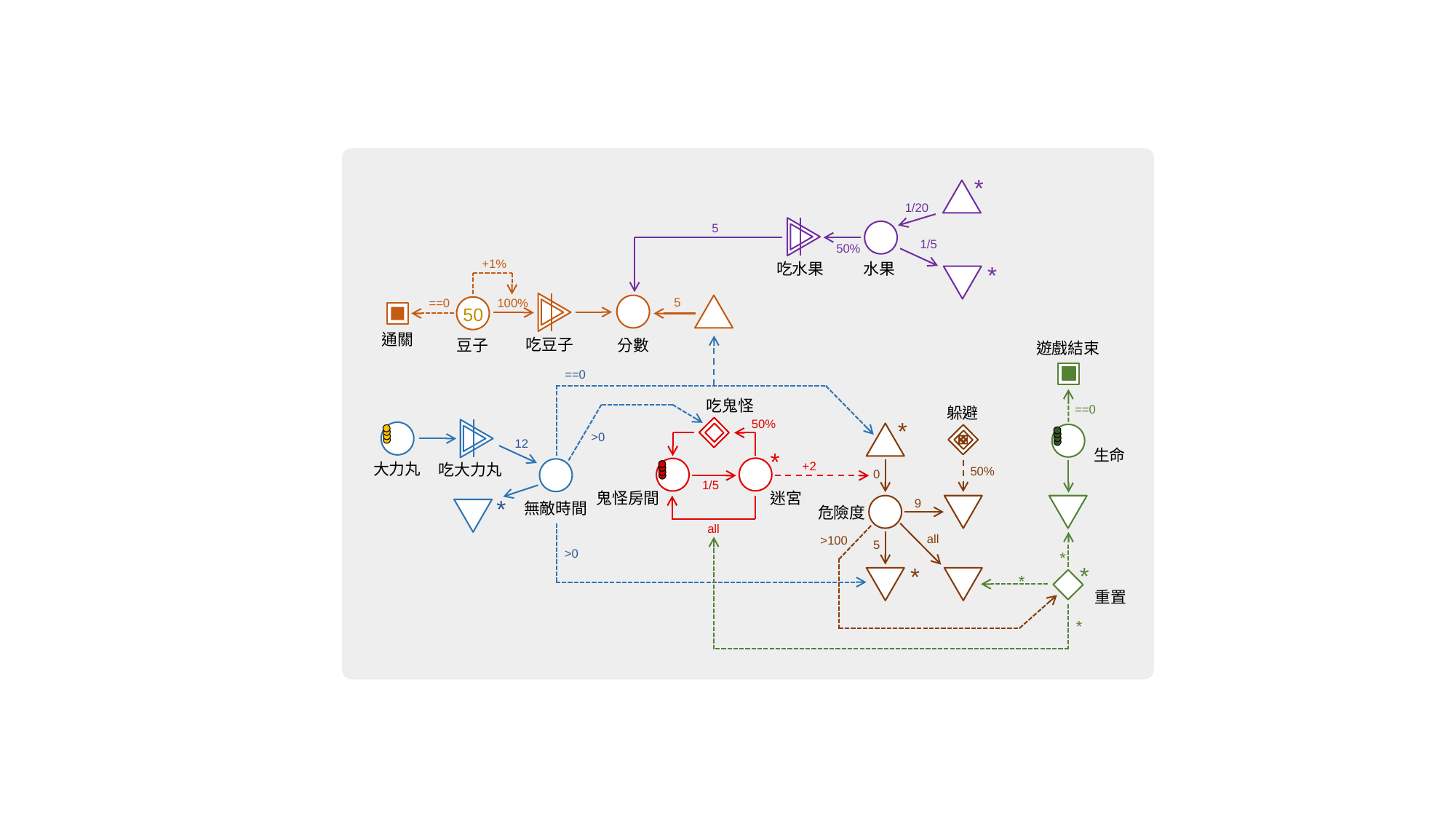

*

1/20
5

1/5
50%
+1%
吃水果
水果
*

5
100%
==0

50

通關
吃豆子
豆子
分數
遊戲結束
==0

吃鬼怪
==0
躲避
*

50%

>0

12
生命
*

+2
大力丸
吃大力丸
50%

0
1/5
鬼怪房間
迷宮
*

9
無敵時間

危險度
all
>100
all
5
*
*
>0
*

*

*

重置